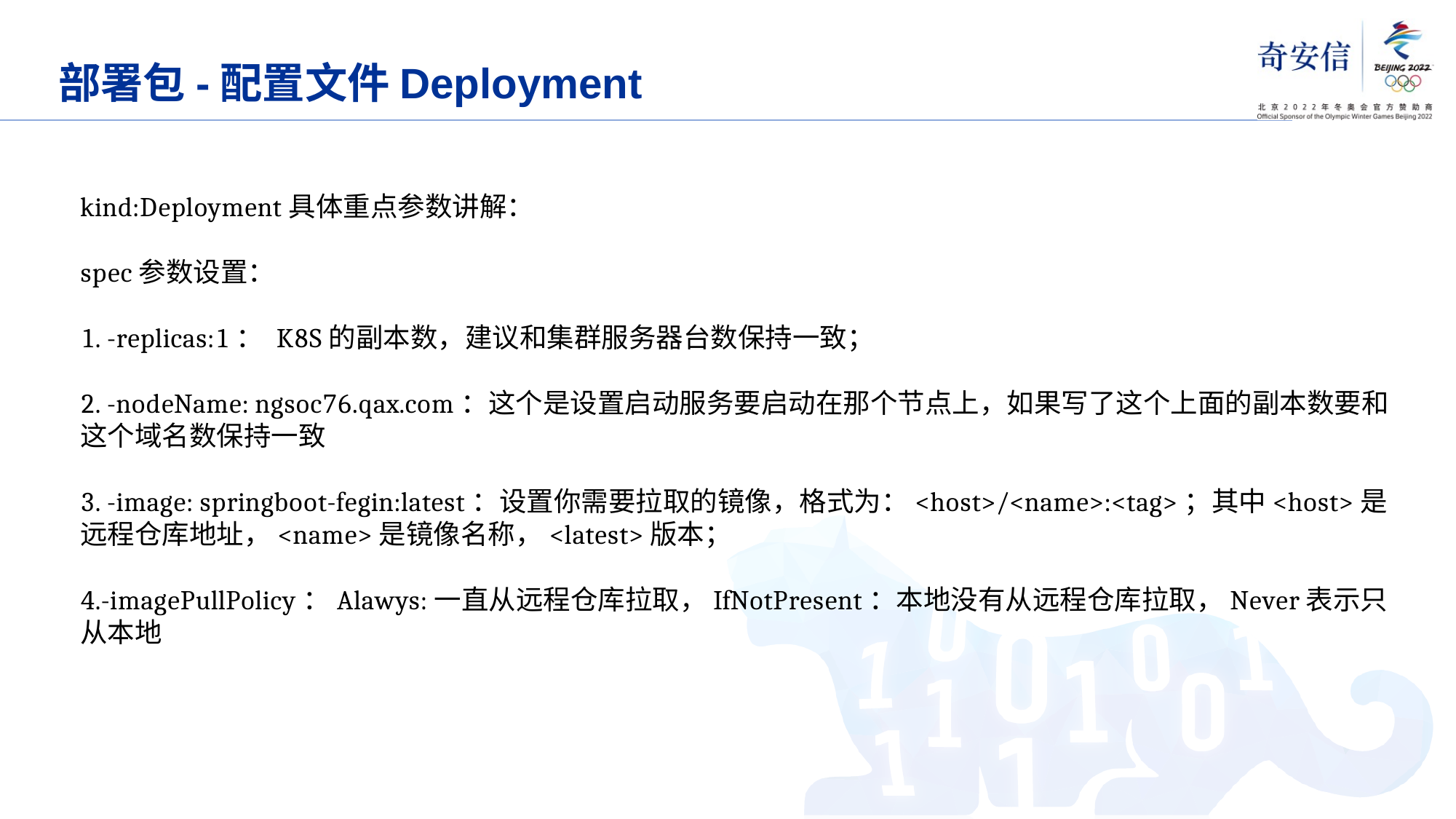

# 部署包-配置文件Deployment
kind:Deployment具体重点参数讲解：
spec参数设置：

1. -replicas:1： K8S的副本数，建议和集群服务器台数保持一致；

2. -nodeName: ngsoc76.qax.com：这个是设置启动服务要启动在那个节点上，如果写了这个上面的副本数要和这个域名数保持一致
3. -image: springboot-fegin:latest：设置你需要拉取的镜像，格式为：<host>/<name>:<tag>；其中<host>是远程仓库地址，<name>是镜像名称，<latest>版本；

4.-imagePullPolicy：Alawys:一直从远程仓库拉取，IfNotPresent：本地没有从远程仓库拉取，Never表示只从本地